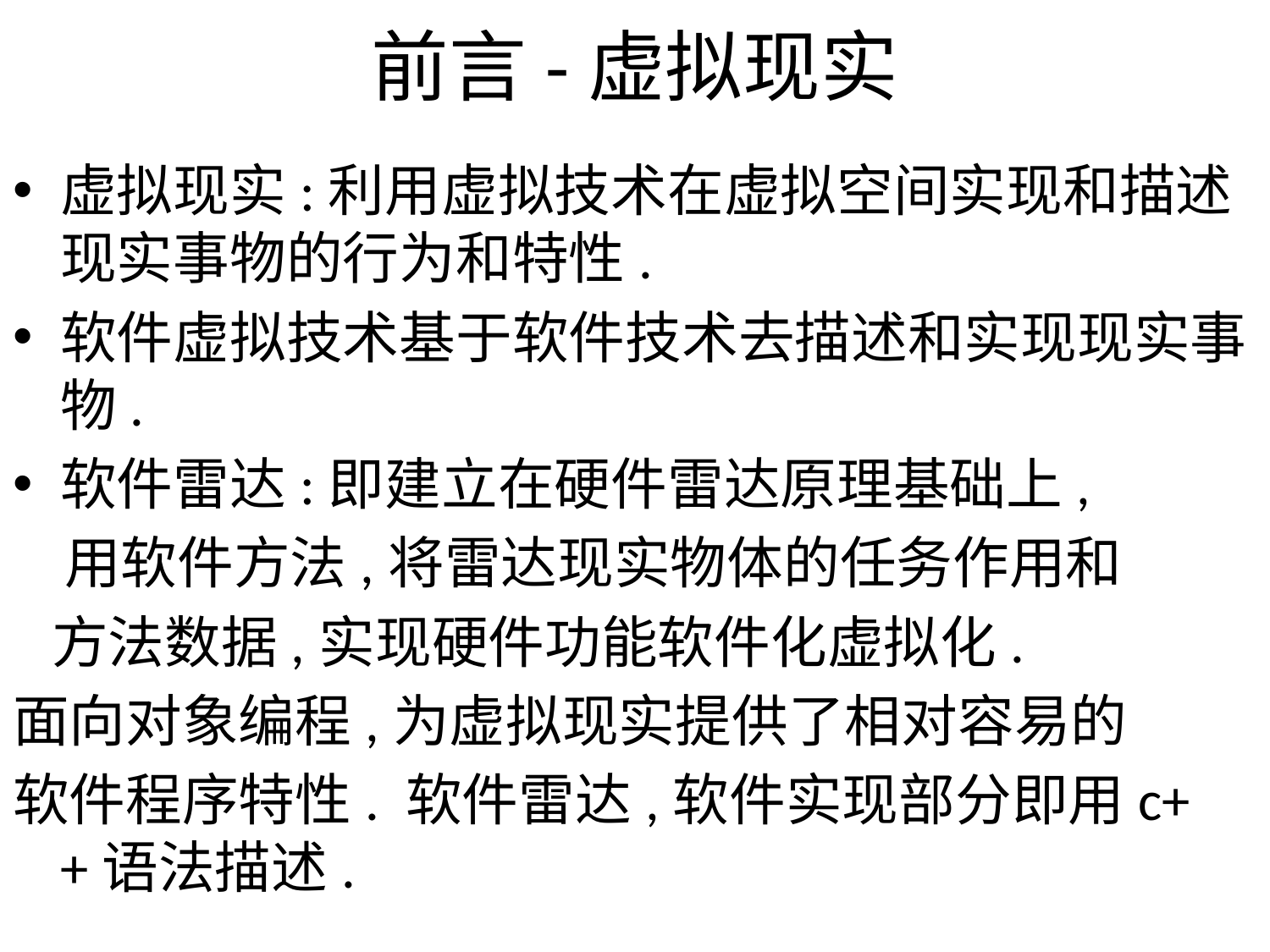

# 前言-虚拟现实
虚拟现实:利用虚拟技术在虚拟空间实现和描述现实事物的行为和特性.
软件虚拟技术基于软件技术去描述和实现现实事物.
软件雷达:即建立在硬件雷达原理基础上,
   用软件方法,将雷达现实物体的任务作用和
  方法数据,实现硬件功能软件化虚拟化.
面向对象编程,为虚拟现实提供了相对容易的
软件程序特性. 软件雷达,软件实现部分即用c++语法描述.